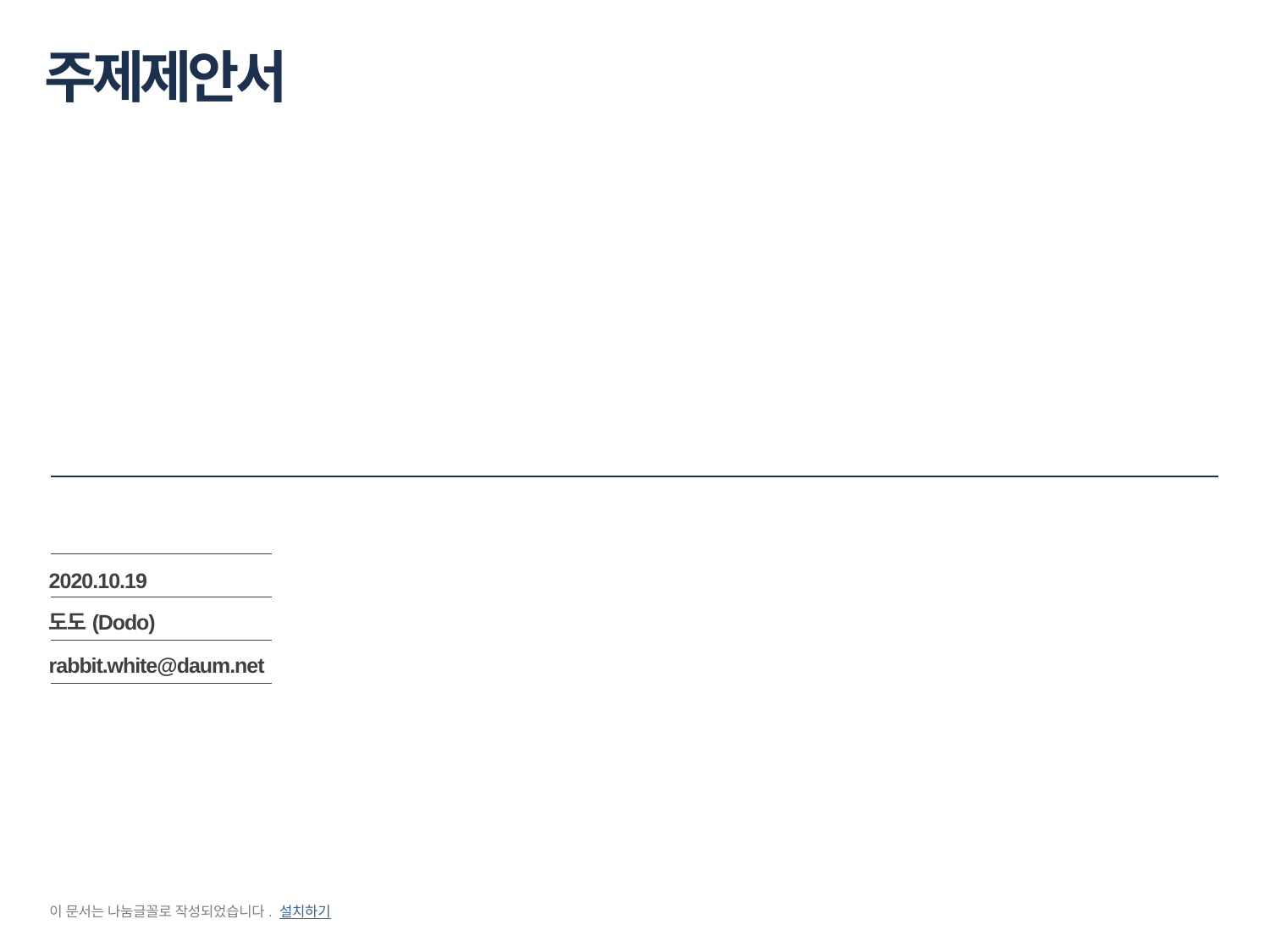

# 주제제안서
2020.10.19
도도(Dodo)
rabbit.white@daum.net
이 문서는 나눔글꼴로 작성되었습니다. 설치하기